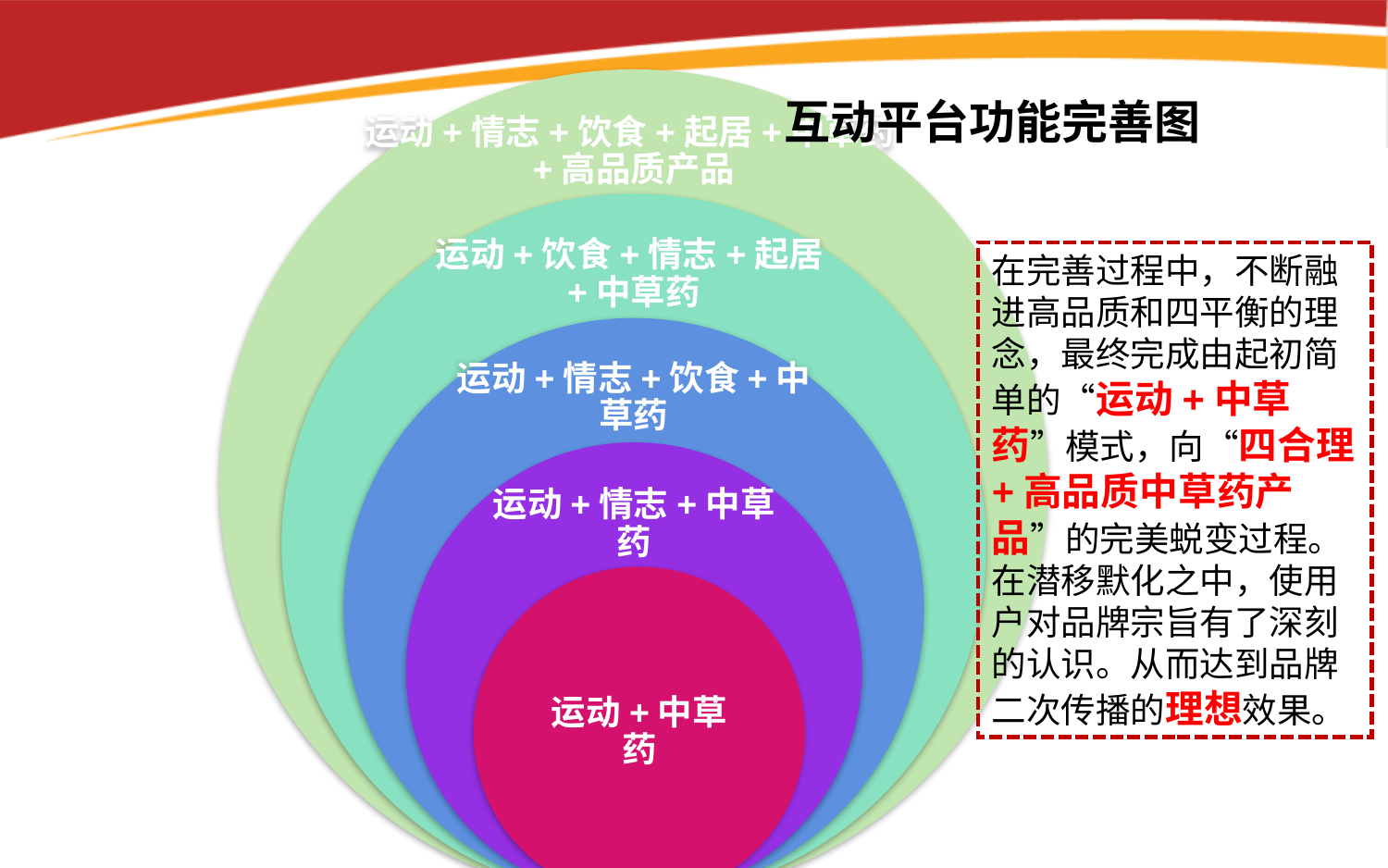

运动+情志+饮食+起居+中草药+高品质产品
运动+饮食+情志+起居+中草药
运动+情志+饮食+中草药
运动+情志+中草药
运动+中草药
互动平台功能完善图
在完善过程中，不断融进高品质和四平衡的理念，最终完成由起初简单的“运动+中草药”模式，向“四合理+高品质中草药产品”的完美蜕变过程。在潜移默化之中，使用户对品牌宗旨有了深刻的认识。从而达到品牌二次传播的理想效果。